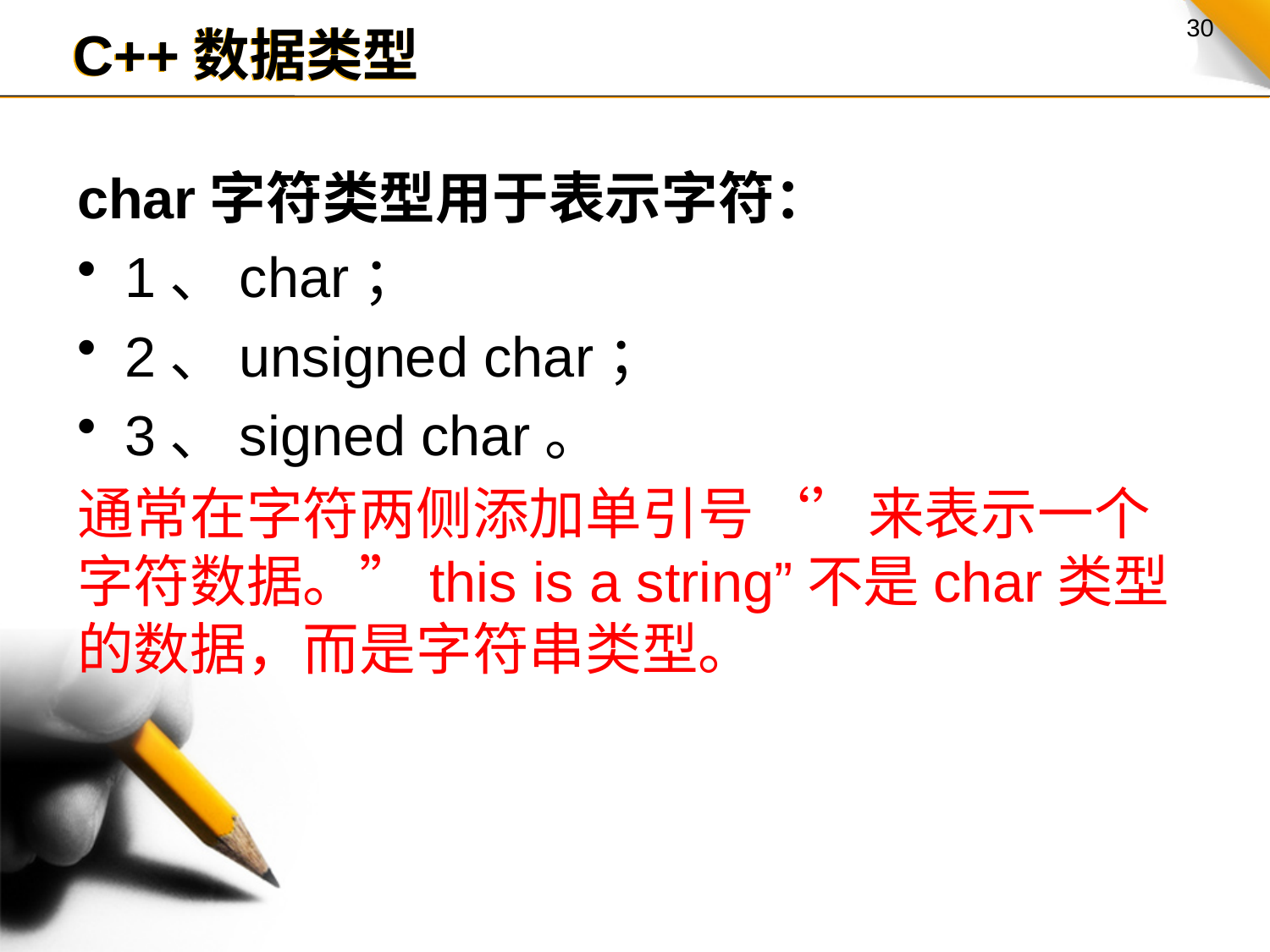

C++数据类型
char字符类型用于表示字符：
1、char；
2、unsigned char；
3、signed char。
通常在字符两侧添加单引号‘’来表示一个字符数据。”this is a string”不是char类型的数据，而是字符串类型。